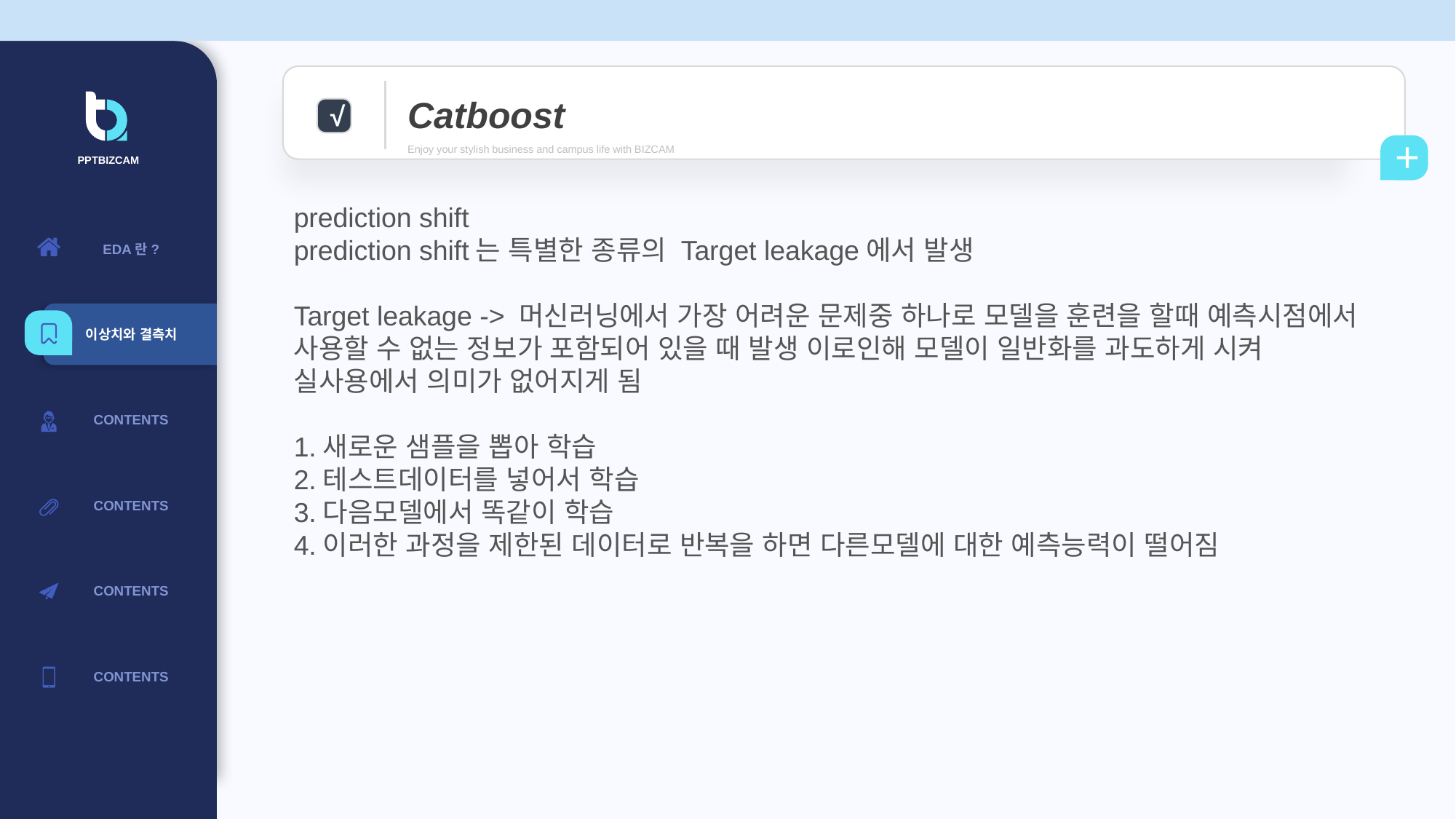

Catboost
Enjoy your stylish business and campus life with BIZCAM

√
+

PPTBIZCAM
prediction shift
prediction shift는 특별한 종류의 Target leakage에서 발생

Target leakage -> 머신러닝에서 가장 어려운 문제중 하나로 모델을 훈련을 할때 예측시점에서 사용할 수 없는 정보가 포함되어 있을 때 발생 이로인해 모델이 일반화를 과도하게 시켜 실사용에서 의미가 없어지게 됨

1.새로운 샘플을 뽑아 학습
2.테스트데이터를 넣어서 학습
3.다음모델에서 똑같이 학습
4.이러한 과정을 제한된 데이터로 반복을 하면 다른모델에 대한 예측능력이 떨어짐
| EDA란? |
| --- |
| CONTENTS |
| CONTENTS |
| CONTENTS |
| CONTENTS |
| CONTENTS |

이상치와 결측치